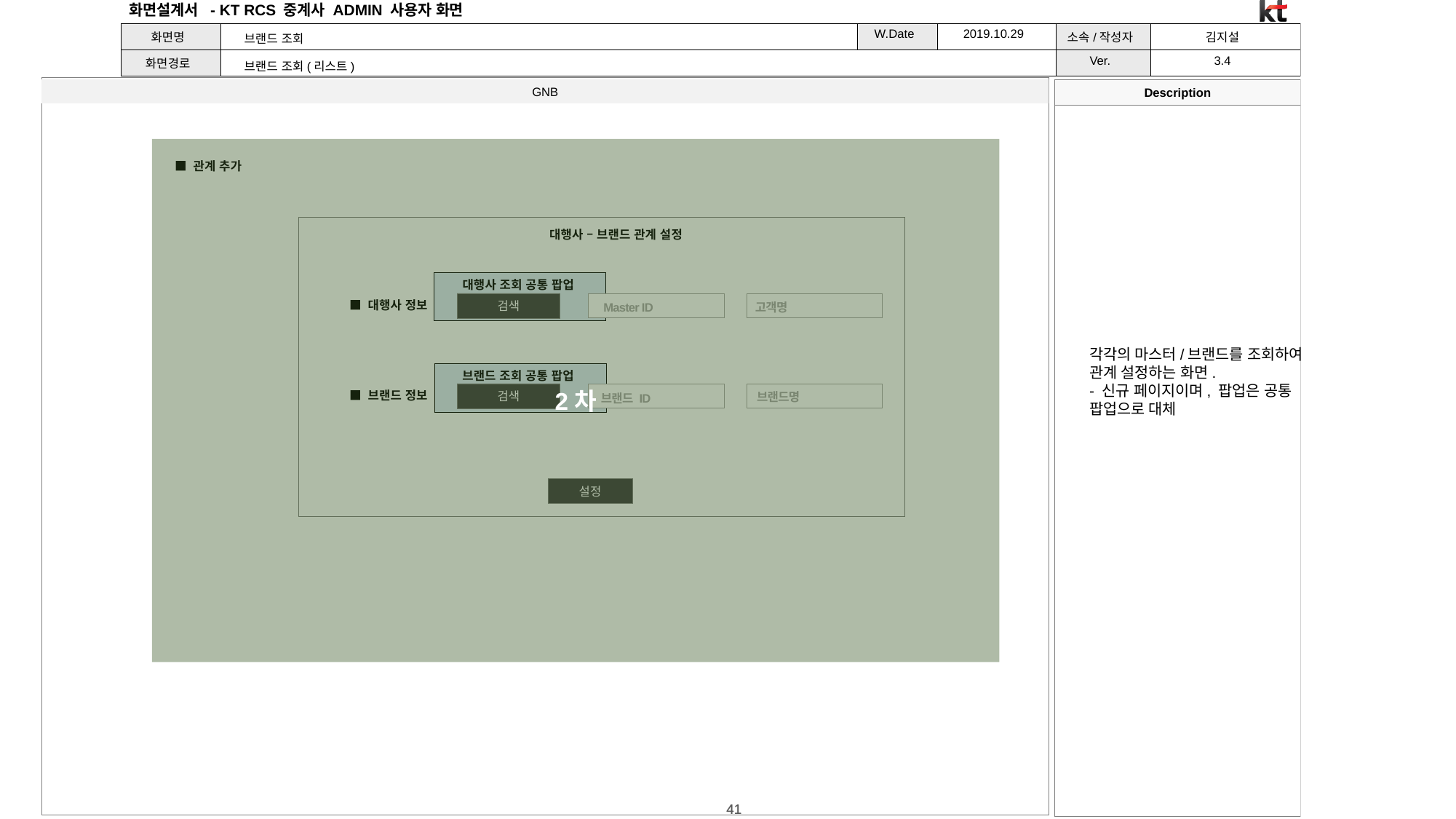

브랜드 조회
브랜드 조회(리스트)
2차
■ 관계 추가

대행사 – 브랜드 관계 설정
대행사 조회 공통 팝업

■ 대행사 정보
검색

Master ID
고객명
각각의 마스터/브랜드를 조회하여 관계 설정하는 화면.
- 신규 페이지이며, 팝업은 공통 팝업으로 대체
브랜드 조회 공통 팝업

■ 브랜드 정보
검색

브랜드명
브랜드 ID
설정